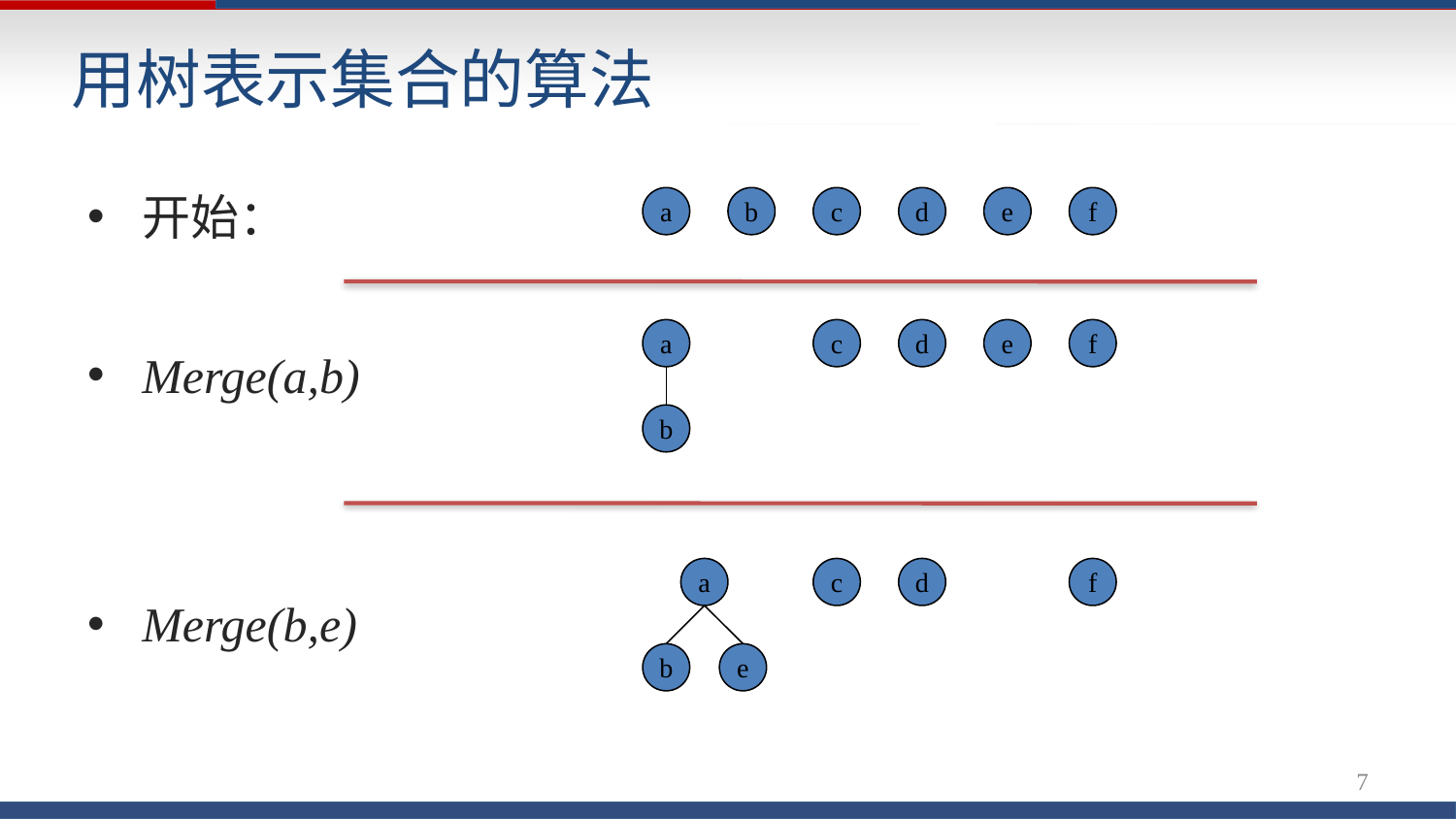

# 用树表示集合的算法
开始：

Merge(a,b)

Merge(b,e)
a
b
c
d
e
f
a
c
d
e
f
b
a
c
d
f
b
e
7